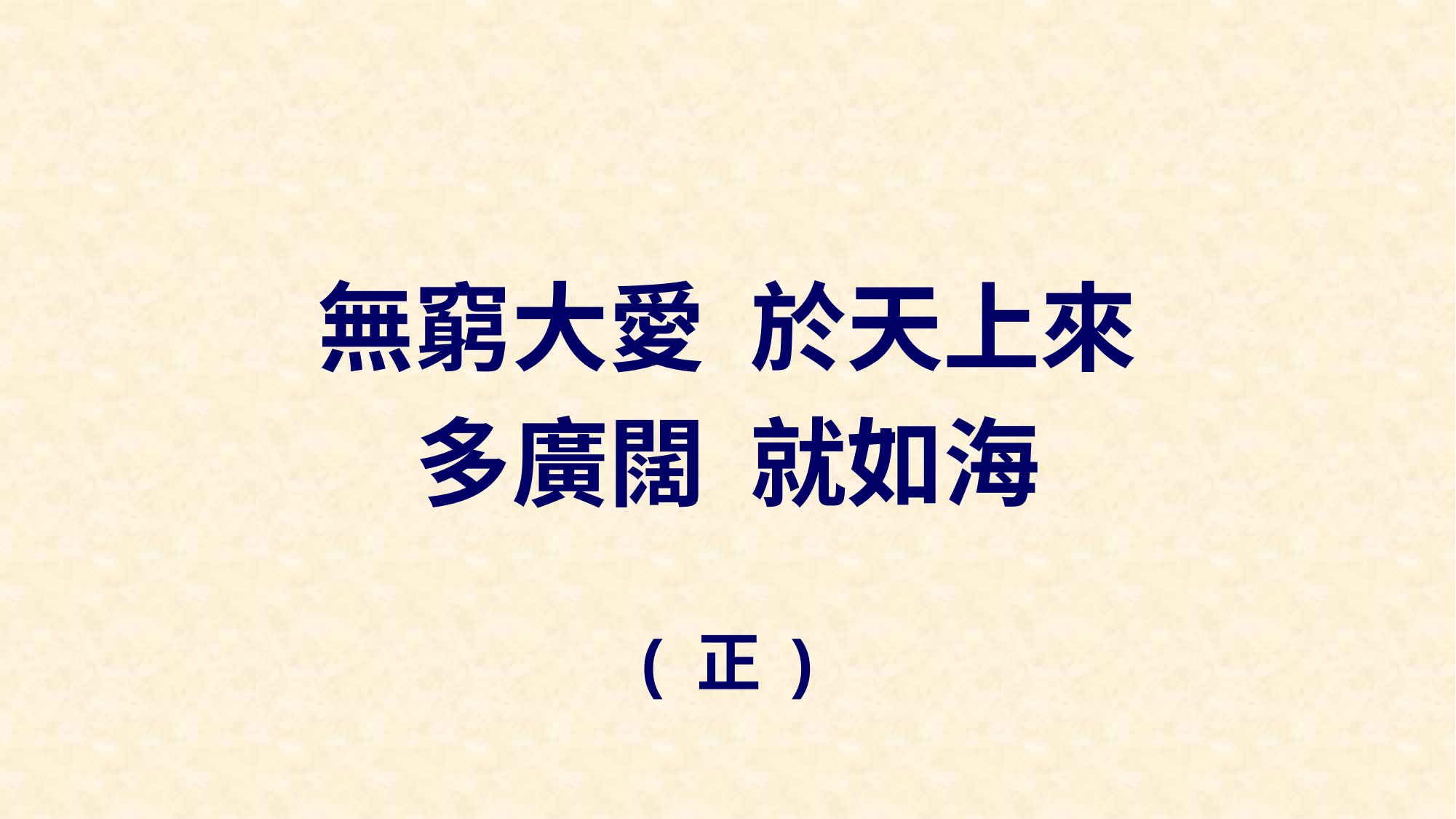

無窮大愛  於天上來
多廣闊  就如海
( 正 )